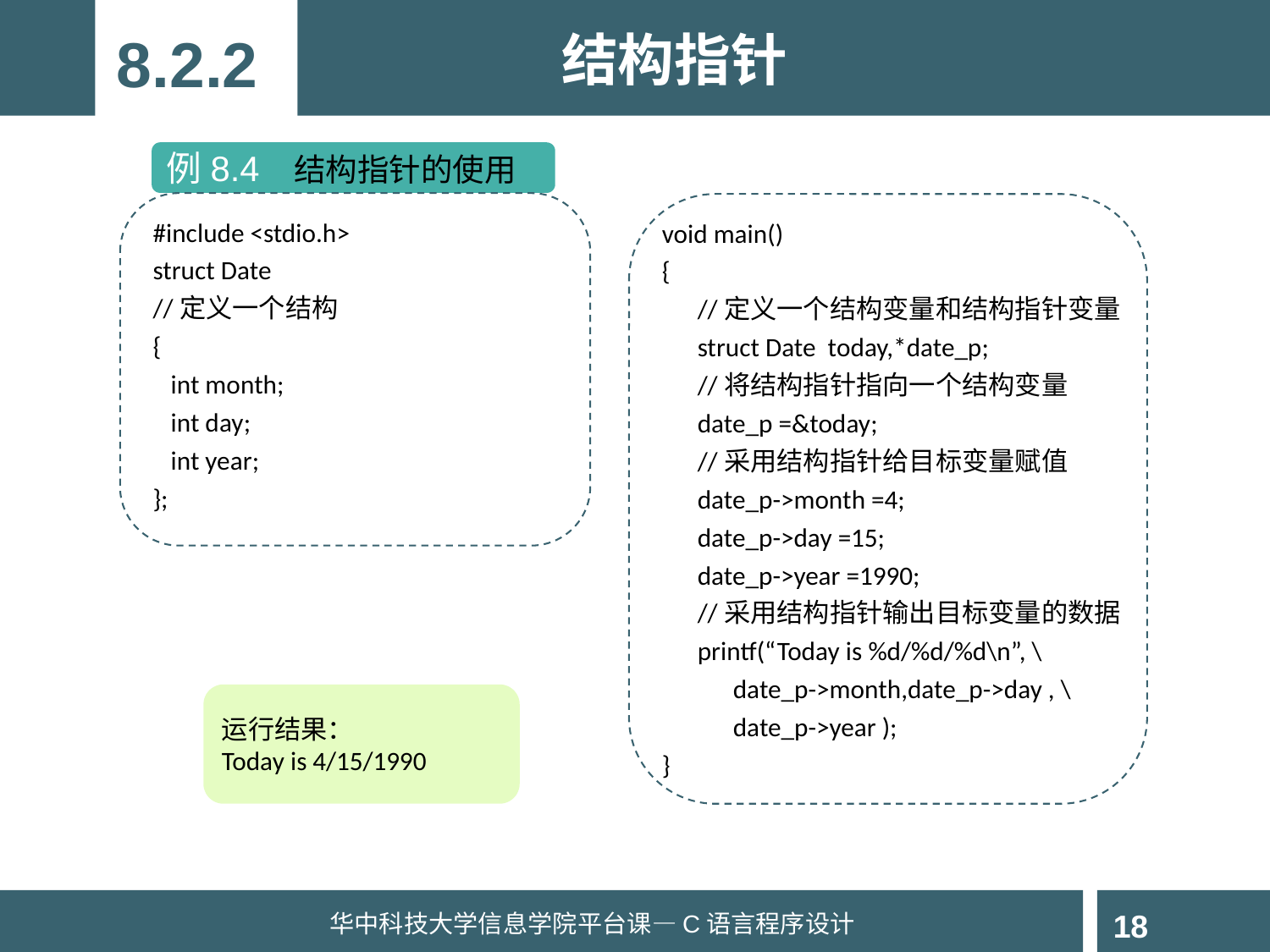

结构指针
8.2.2
例8.4   结构指针的使用

#include <stdio.h>
struct Date
//定义一个结构
{
   int month;
   int day;
   int year;
};
void main()
{
      //定义一个结构变量和结构指针变量
      struct Date  today,*date_p;
      //将结构指针指向一个结构变量
      date_p =&today;
      //采用结构指针给目标变量赋值
      date_p->month =4;
      date_p->day =15;
      date_p->year =1990;
      //采用结构指针输出目标变量的数据
      printf(“Today is %d/%d/%d\n”, \
            date_p->month,date_p->day , \
            date_p->year );
}
运行结果：
Today is 4/15/1990